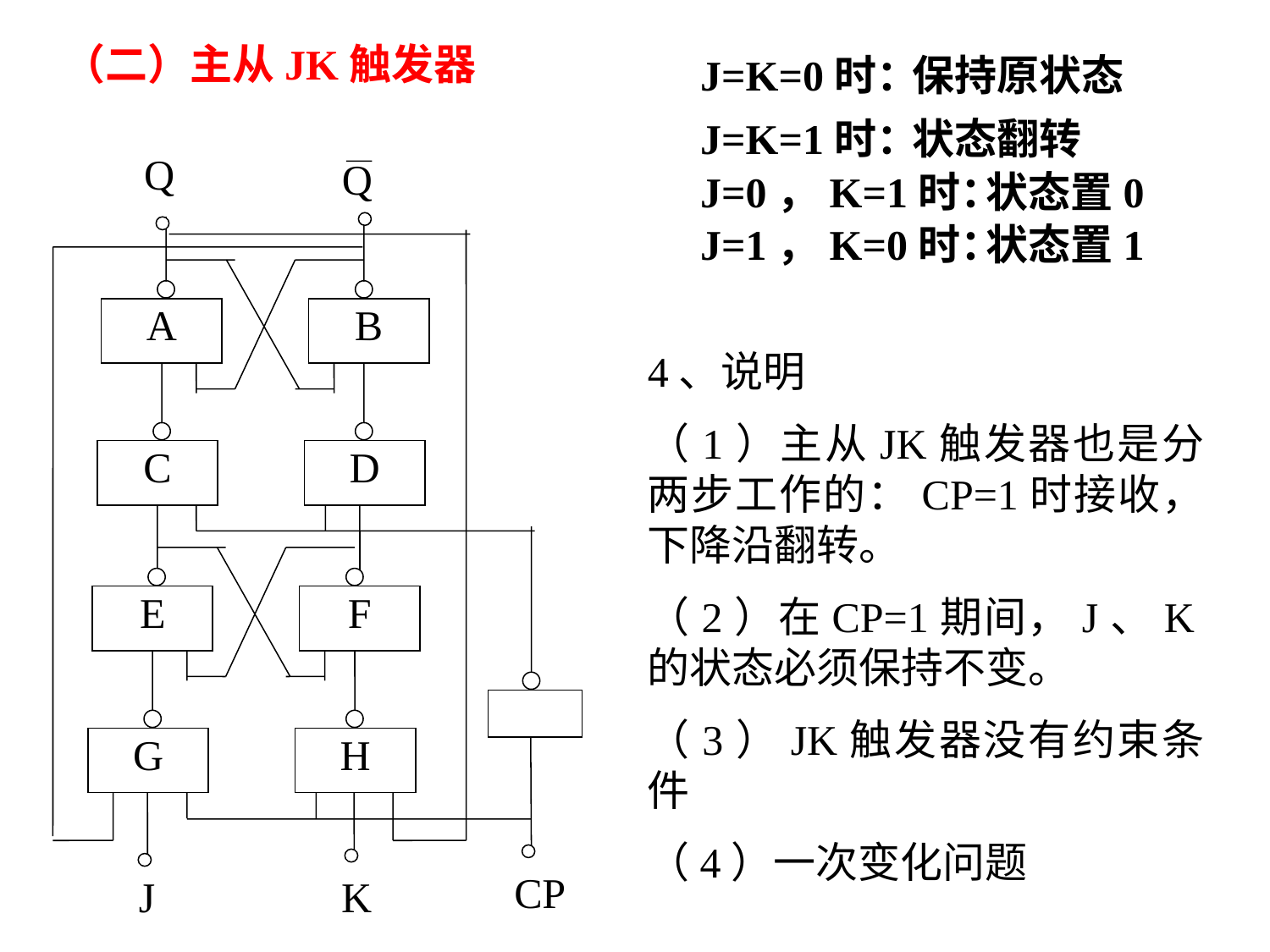

（二）主从JK触发器
J=K=0时：
保持原状态
J=K=1时：
状态翻转
Q
Q

A
B

C
D

E
F

G
H

CP
J
K
J=0，K=1时：
状态置0
J=1，K=0时：
状态置1
4、说明
（1）主从JK触发器也是分两步工作的：CP=1时接收，下降沿翻转。
（2）在CP=1期间，J、K的状态必须保持不变。
（3）JK触发器没有约束条件
（4）一次变化问题